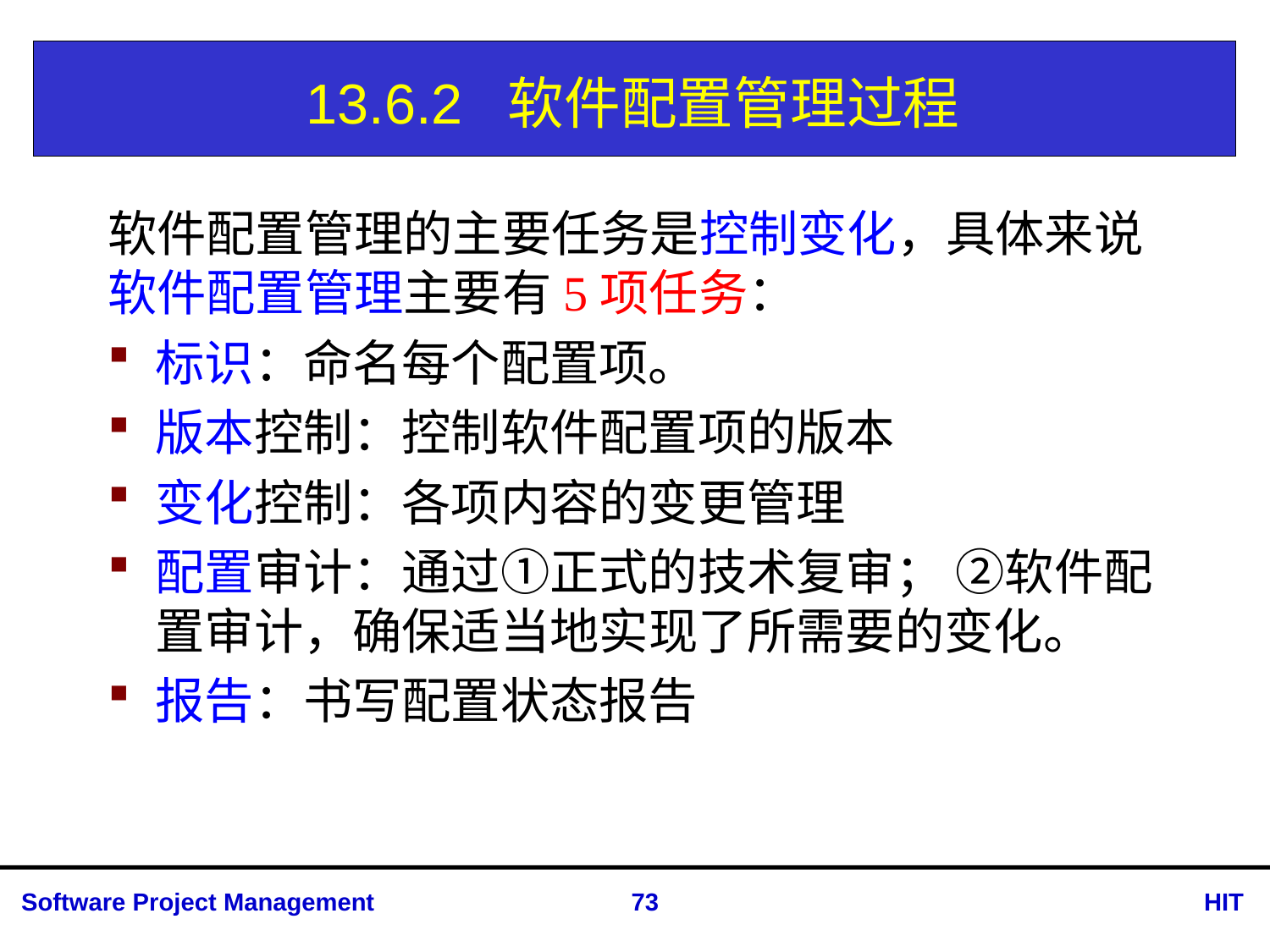

# 13.6.2  软件配置管理过程
软件配置管理的主要任务是控制变化，具体来说软件配置管理主要有5项任务：
标识：命名每个配置项。
版本控制：控制软件配置项的版本
变化控制：各项内容的变更管理
配置审计：通过①正式的技术复审； ②软件配置审计，确保适当地实现了所需要的变化。
报告：书写配置状态报告